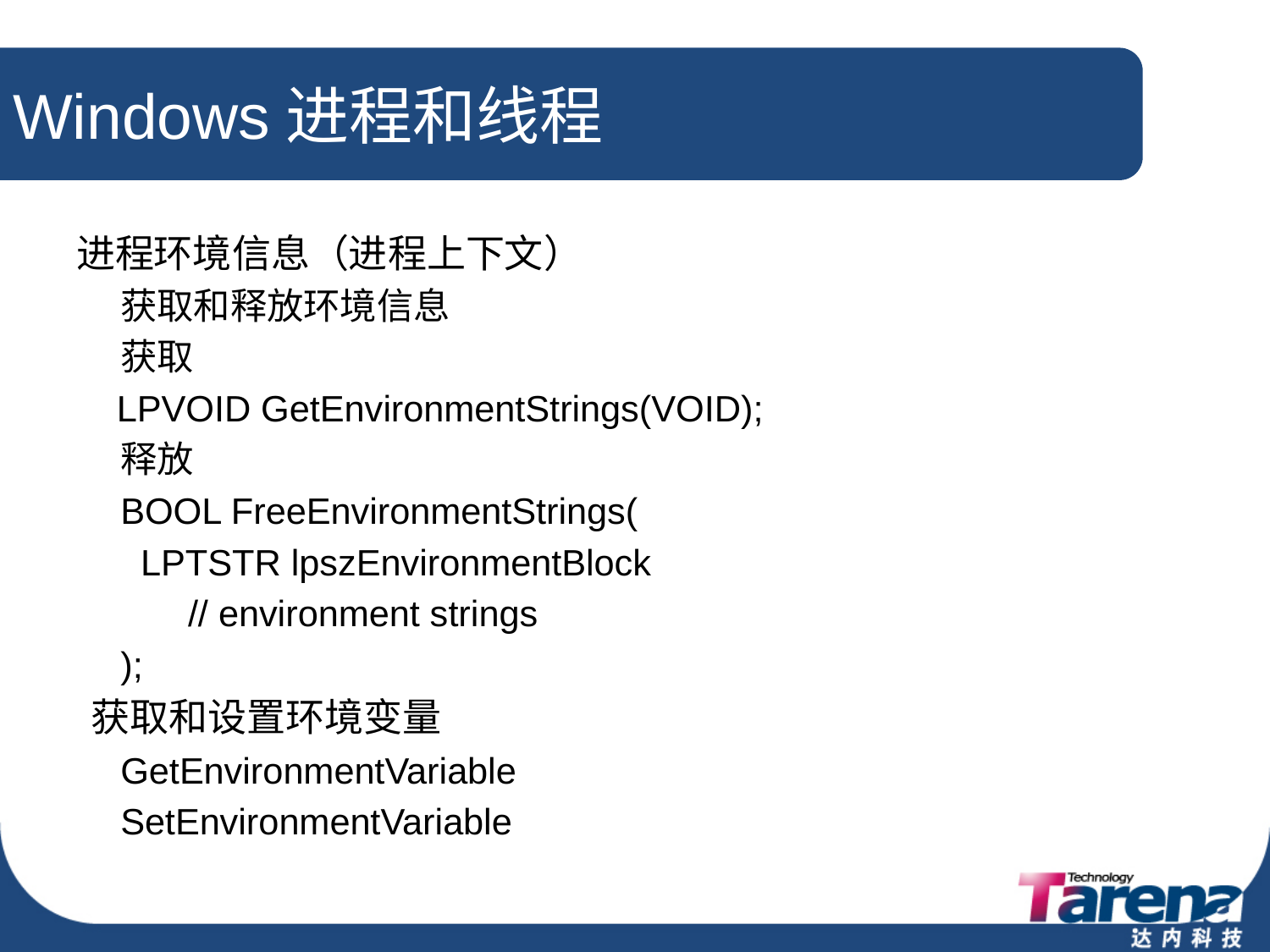

# Windows进程和线程
进程环境信息（进程上下文）
	获取和释放环境信息
	获取
    LPVOID GetEnvironmentStrings(VOID);
	释放
	BOOL FreeEnvironmentStrings(
		  LPTSTR lpszEnvironmentBlock
           // environment strings
	);
 获取和设置环境变量
	GetEnvironmentVariable
	SetEnvironmentVariable